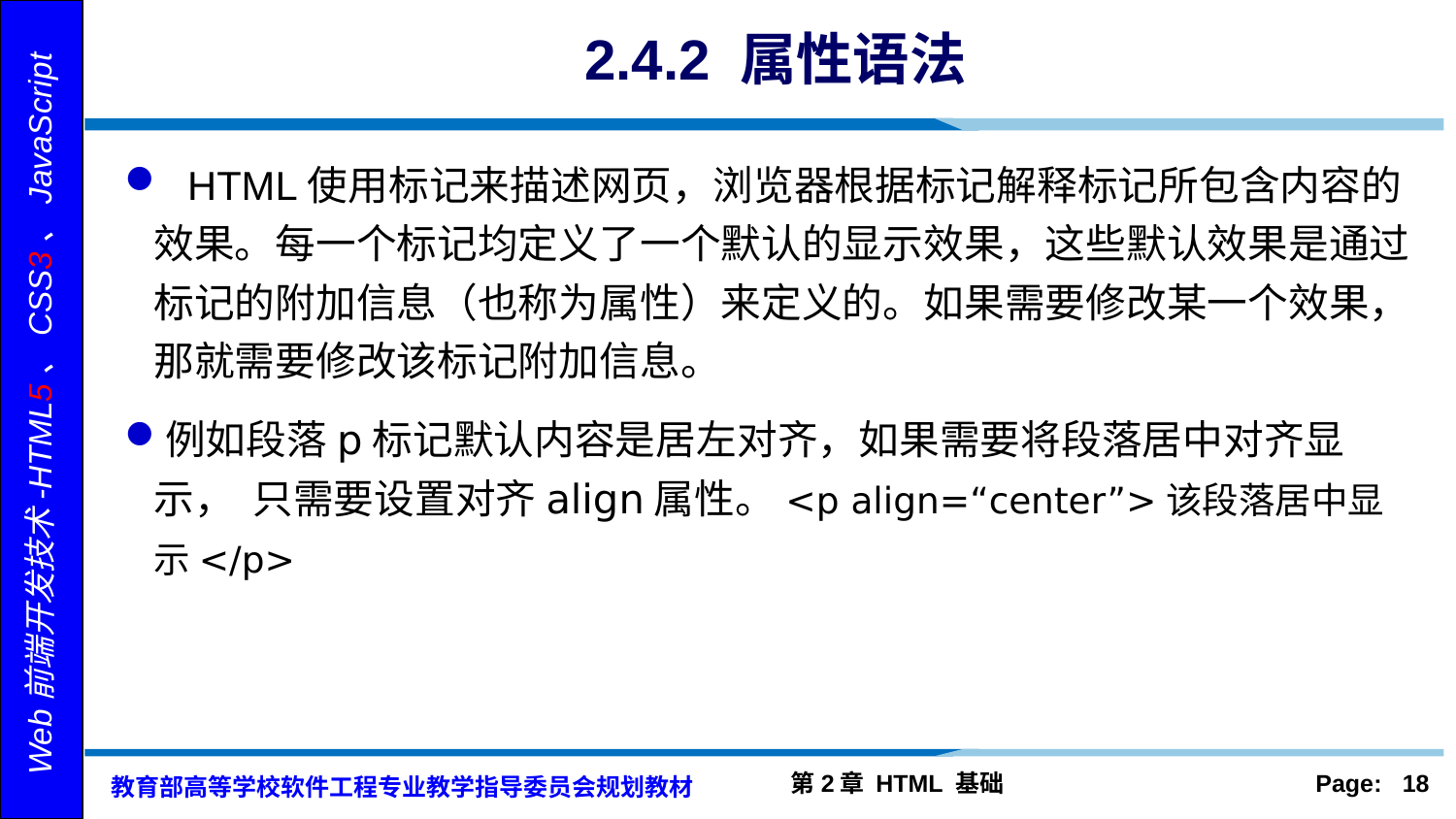

# 2.4.2 属性语法
  HTML使用标记来描述网页，浏览器根据标记解释标记所包含内容的效果。每一个标记均定义了一个默认的显示效果，这些默认效果是通过标记的附加信息（也称为属性）来定义的。如果需要修改某一个效果，那就需要修改该标记附加信息。
例如段落p标记默认内容是居左对齐，如果需要将段落居中对齐显示，  只需要设置对齐align属性。<p align=“center”>该段落居中显示</p>